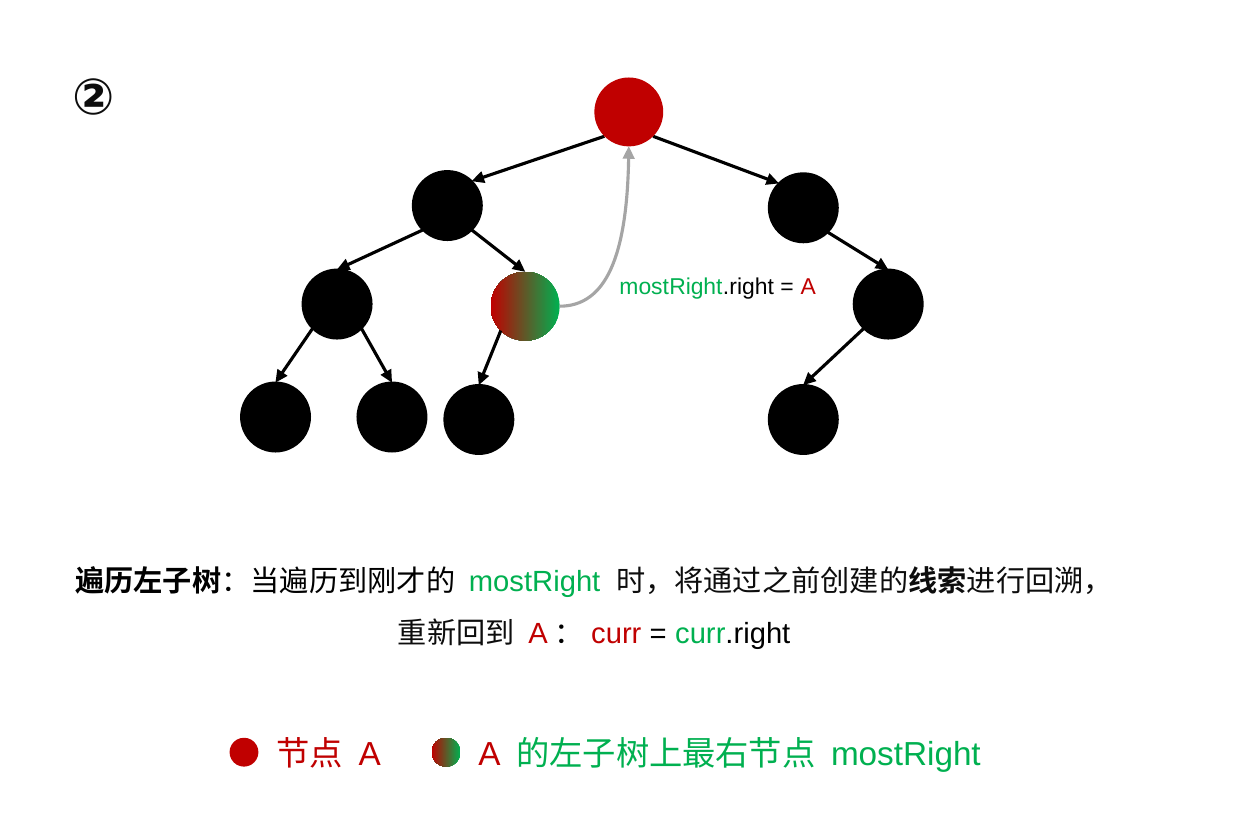

②

mostRight.right = A

遍历左子树：当遍历到刚才的 mostRight 时，将通过之前创建的线索进行回溯，
重新回到 A：curr = curr.right
节点 A           A 的左子树上最右节点 mostRight